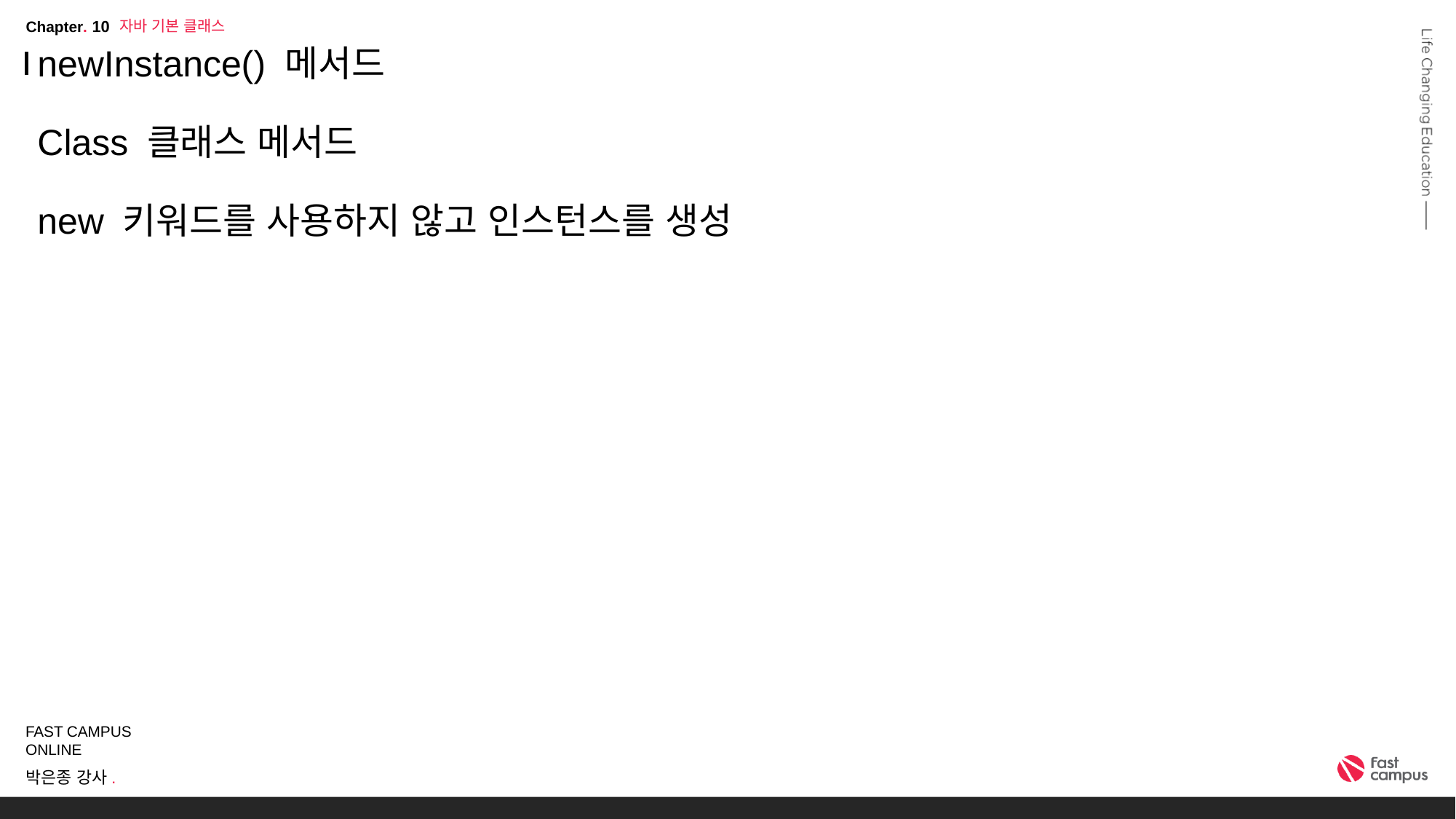

자바 기본 클래스
10
# newInstance() 메서드 Class 클래스 메서드 new 키워드를 사용하지 않고 인스턴스를 생성